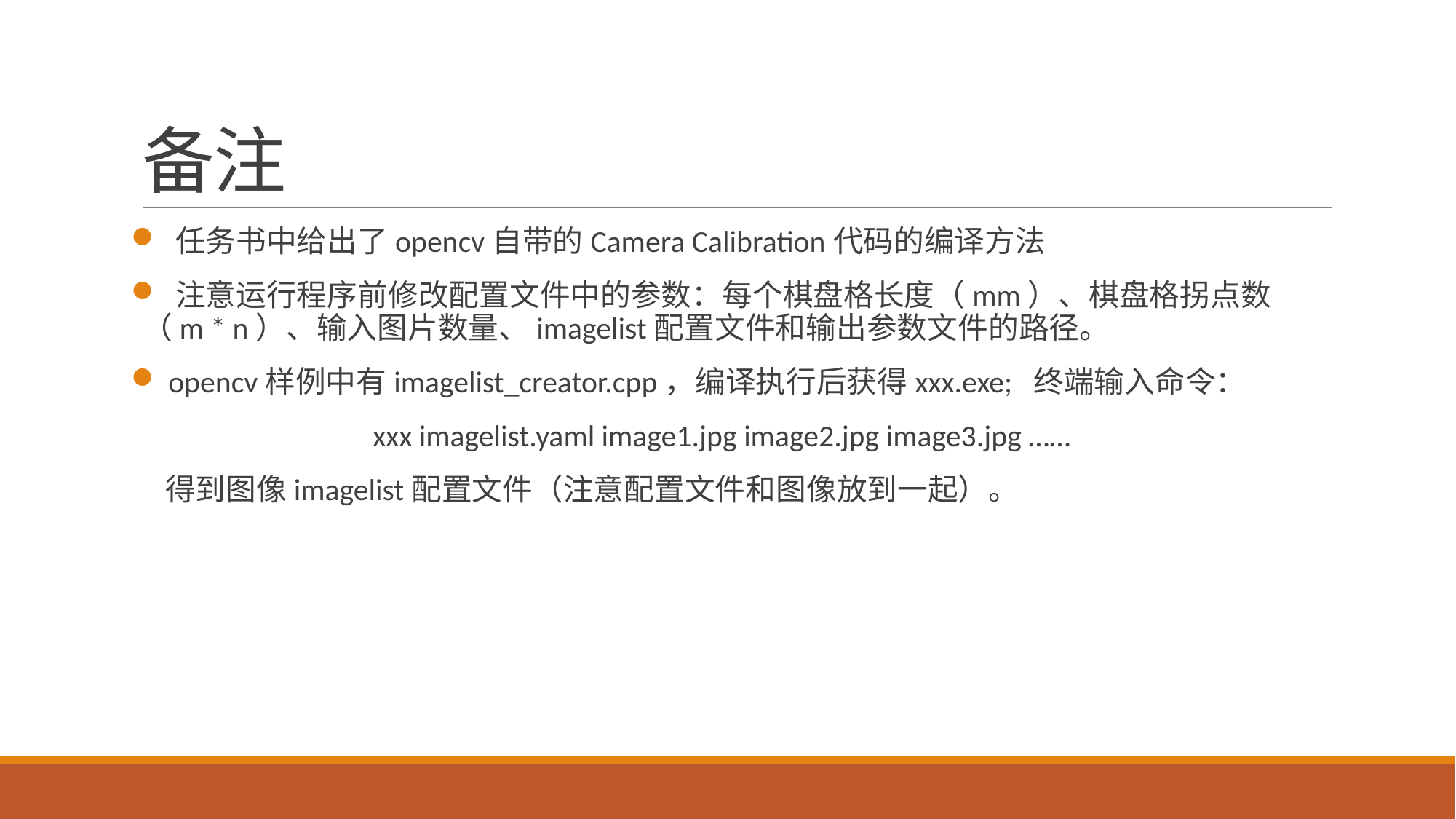

# 备注
 任务书中给出了opencv自带的Camera Calibration代码的编译方法
 注意运行程序前修改配置文件中的参数：每个棋盘格长度（mm）、棋盘格拐点数（m * n）、输入图片数量、imagelist配置文件和输出参数文件的路径。
 opencv样例中有imagelist_creator.cpp，编译执行后获得xxx.exe;  终端输入命令：
                                   xxx imagelist.yaml image1.jpg image2.jpg image3.jpg ……
    得到图像imagelist配置文件（注意配置文件和图像放到一起）。